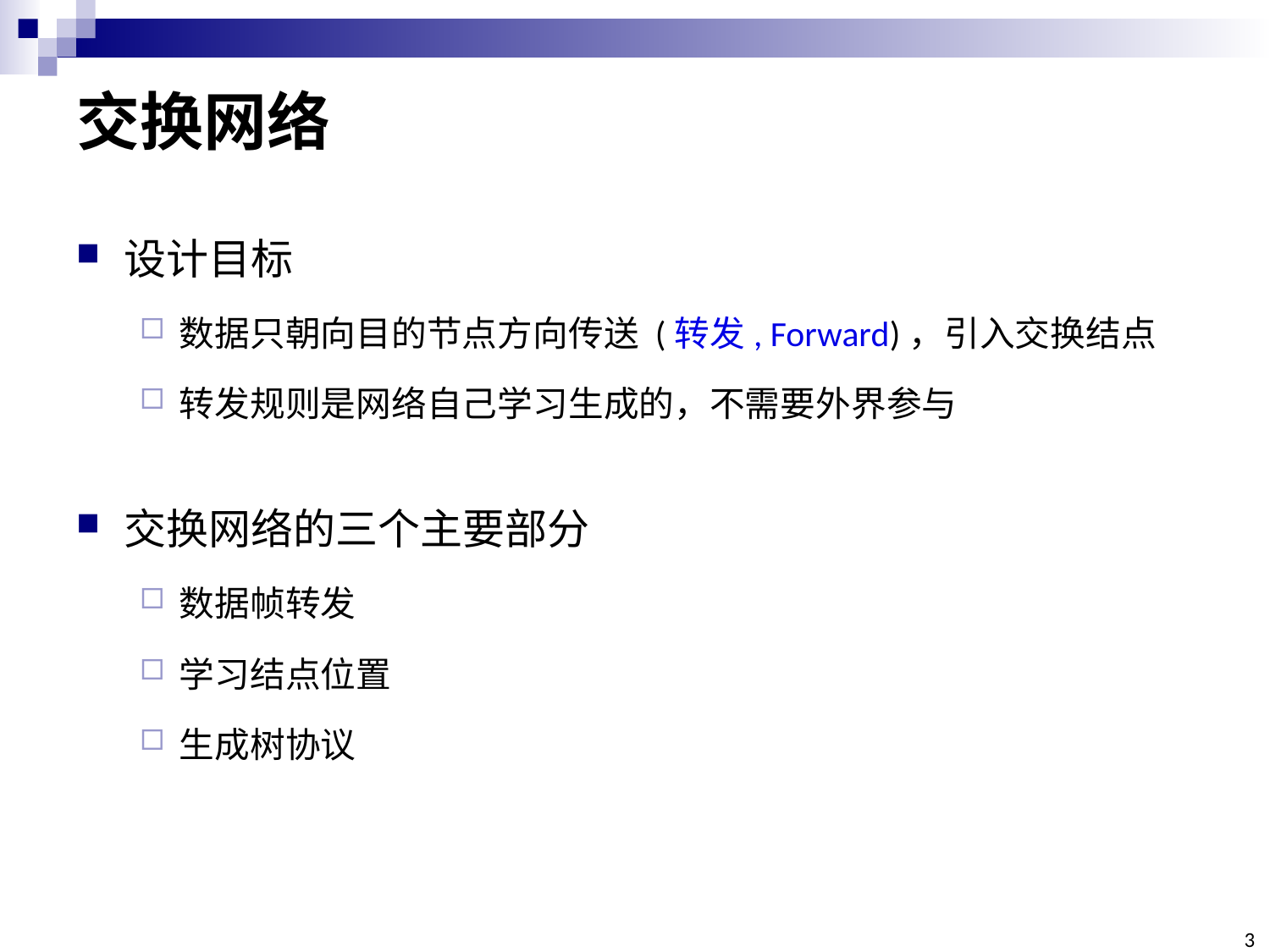

# 交换网络
设计目标
数据只朝向目的节点方向传送 (转发, Forward)，引入交换结点
转发规则是网络自己学习生成的，不需要外界参与
交换网络的三个主要部分
数据帧转发
学习结点位置
生成树协议

3